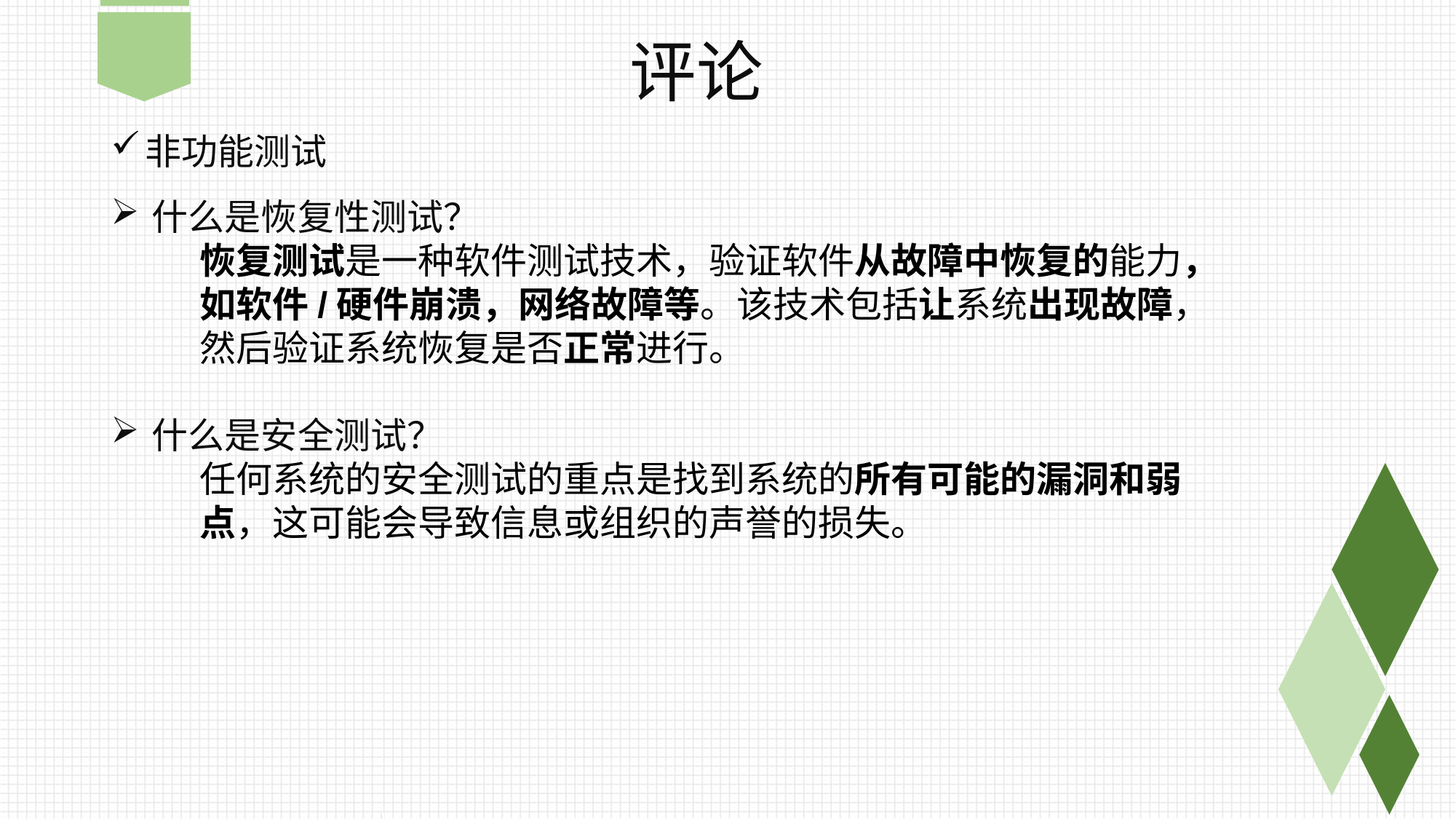

评论
非功能测试
什么是恢复性测试？
恢复测试是一种软件测试技术，验证软件从故障中恢复的能力，如软件/硬件崩溃，网络故障等。该技术包括让系统出现故障，然后验证系统恢复是否正常进行。

什么是安全测试？
任何系统的安全测试的重点是找到系统的所有可能的漏洞和弱点，这可能会导致信息或组织的声誉的损失。

12